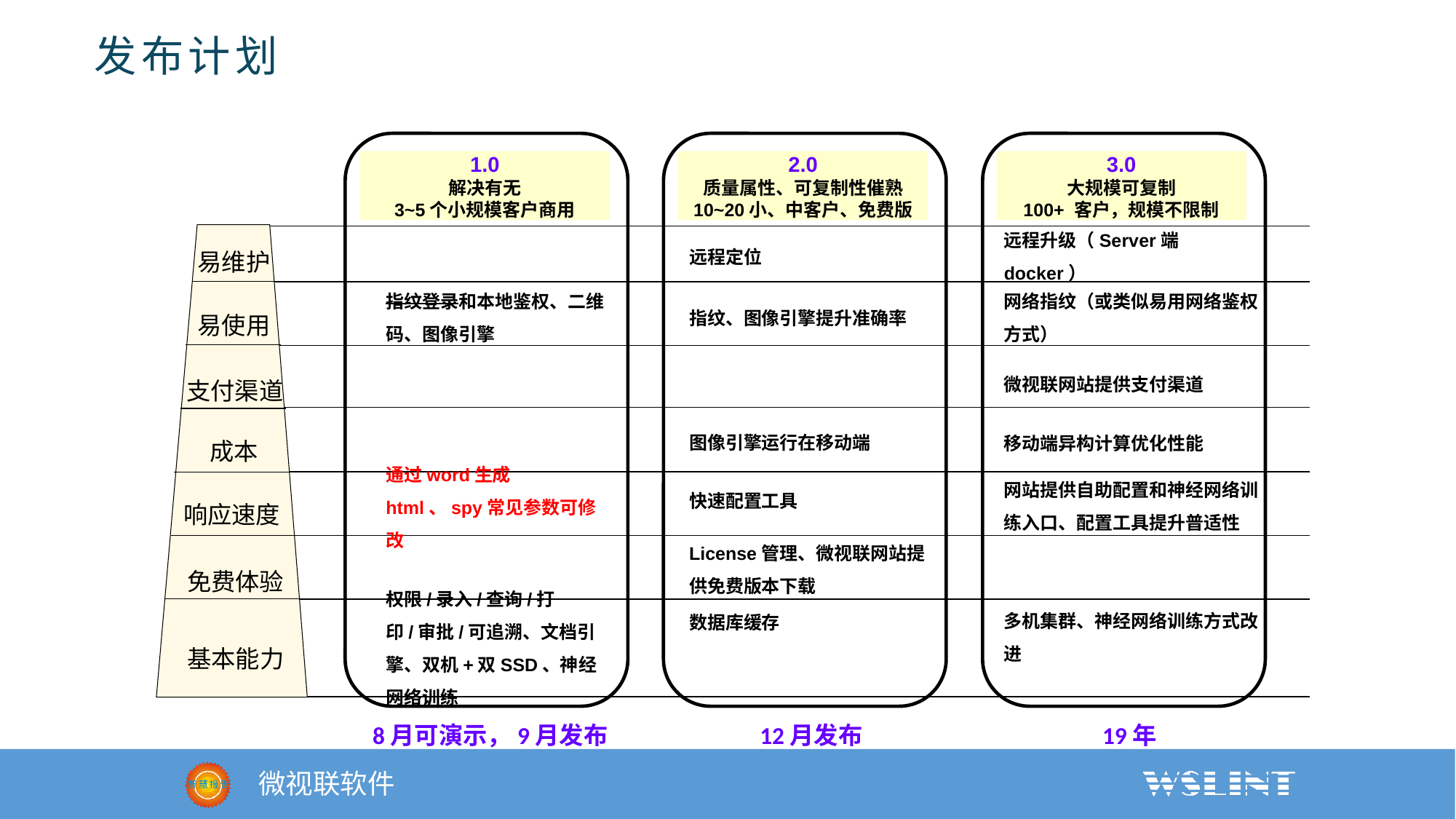

发布计划

1.0
解决有无
3~5个小规模客户商用
2.0
质量属性、可复制性催熟
10~20小、中客户、免费版
3.0
大规模可复制
100+ 客户，规模不限制

易维护
易使用
支付渠道
成本
响应速度
免费体验
基本能力
远程定位
远程升级（Server端docker）
指纹登录和本地鉴权、二维码、图像引擎
指纹、图像引擎提升准确率
网络指纹（或类似易用网络鉴权方式）
微视联网站提供支付渠道
移动端异构计算优化性能
图像引擎运行在移动端
通过word生成html、spy常见参数可修改
快速配置工具
网站提供自助配置和神经网络训练入口、配置工具提升普适性
License管理、微视联网站提供免费版本下载
权限/录入/查询/打印/审批/可追溯、文档引擎、双机+双SSD、神经网络训练
数据库缓存
多机集群、神经网络训练方式改进
8月可演示，9月发布
12月发布
19年